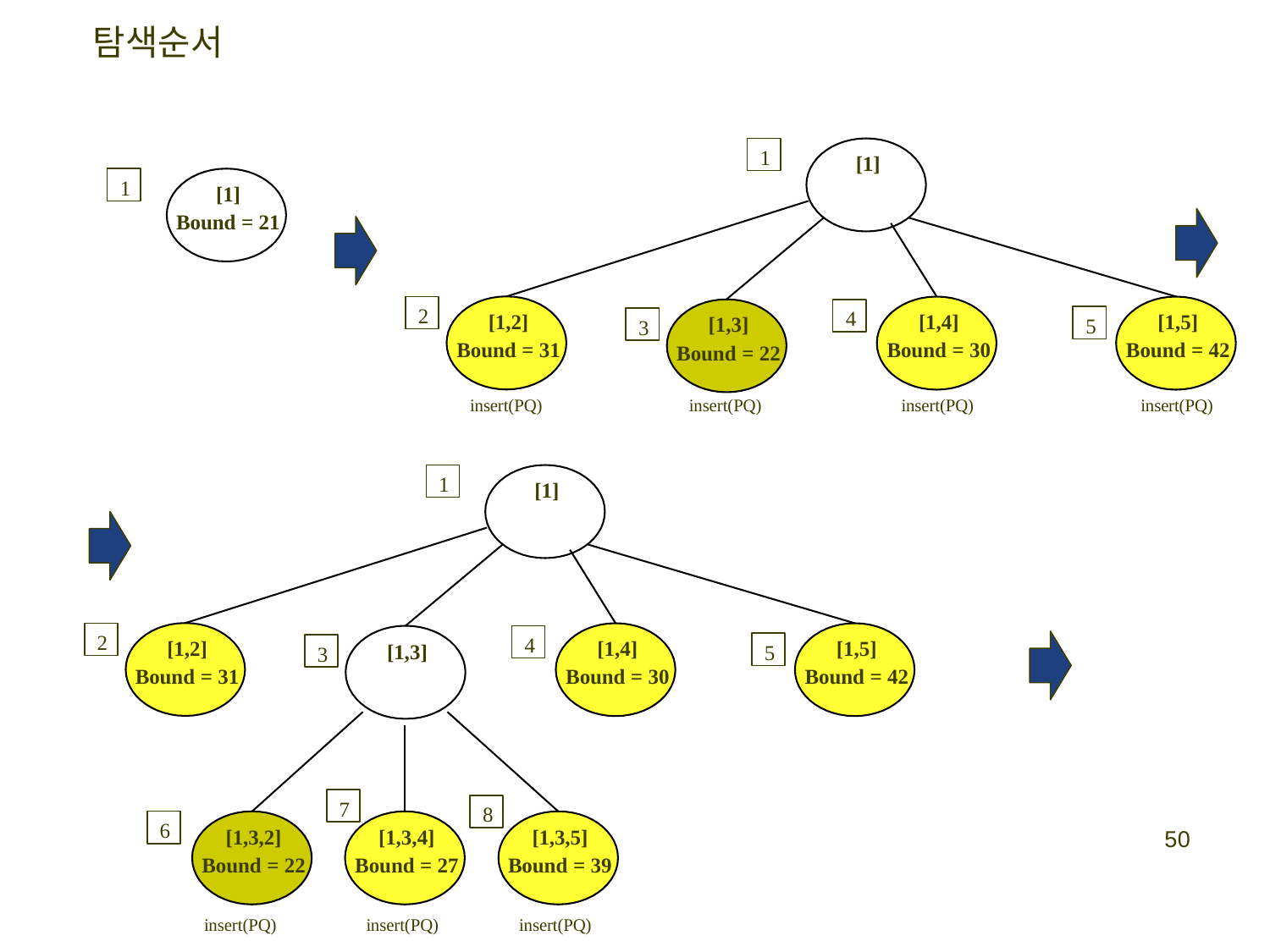

# 탐색순서

1
[1]

1
[1]
Bound = 21

2
4
[1,2]
Bound = 31
[1,4]
Bound = 30
[1,5]
Bound = 42
[1,3]
Bound = 22

5
3
insert(PQ)
insert(PQ)
insert(PQ)
insert(PQ)

1
[1]

2
4

[1,2]
Bound = 31
[1,4]
Bound = 30
[1,5]
Bound = 42

[1,3]
5
3

7
8

6
[1,3,2]
Bound = 22
[1,3,4]
Bound = 27
[1,3,5]
Bound = 39
50
insert(PQ)
insert(PQ)
insert(PQ)